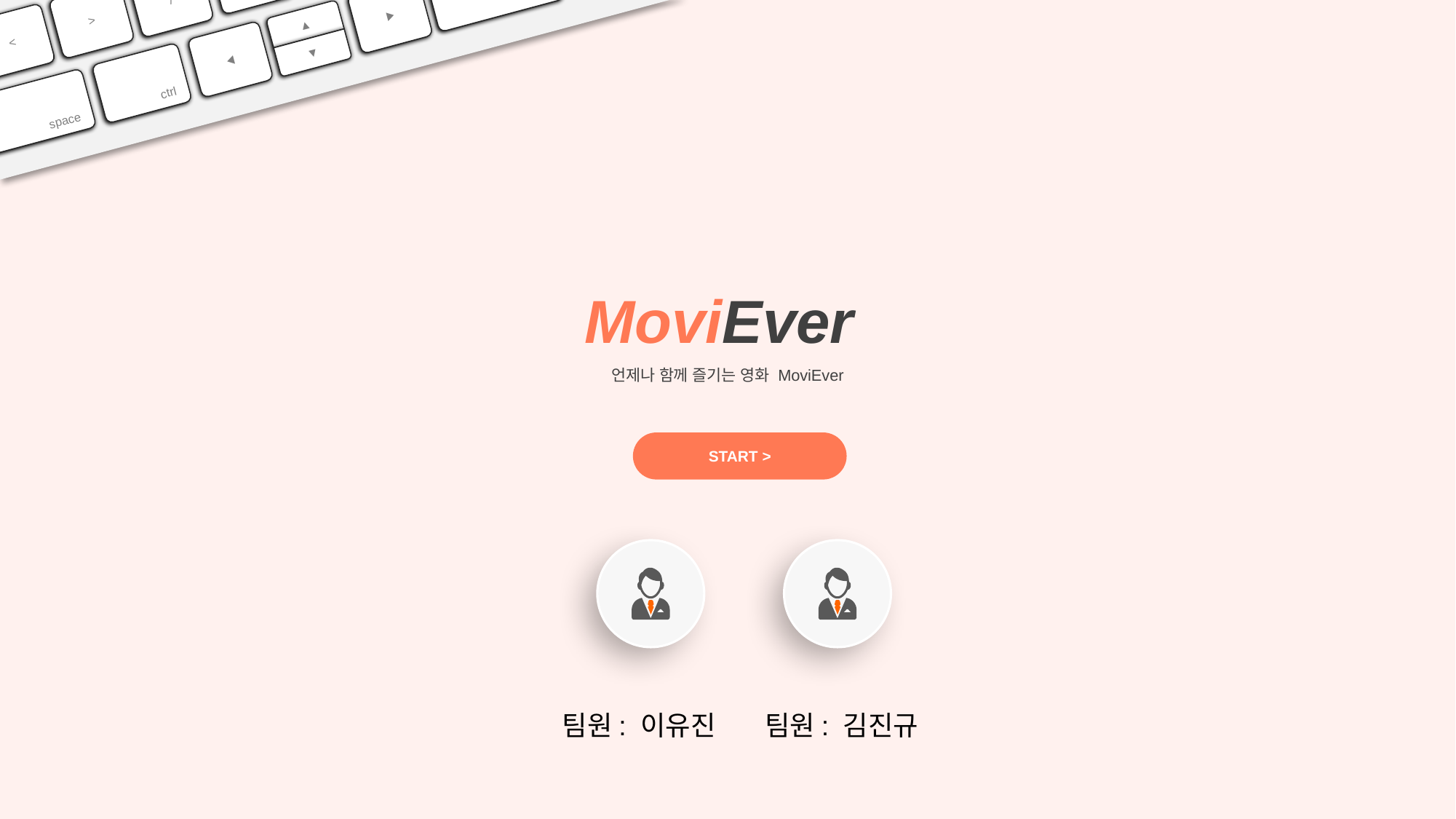

shift
0
ins
/
>

▲
<
◀
▼
ctrl
space
▶
MoviEver
언제나 함께 즐기는 영화 MoviEver
START >

팀원: 이유진
팀원: 김진규